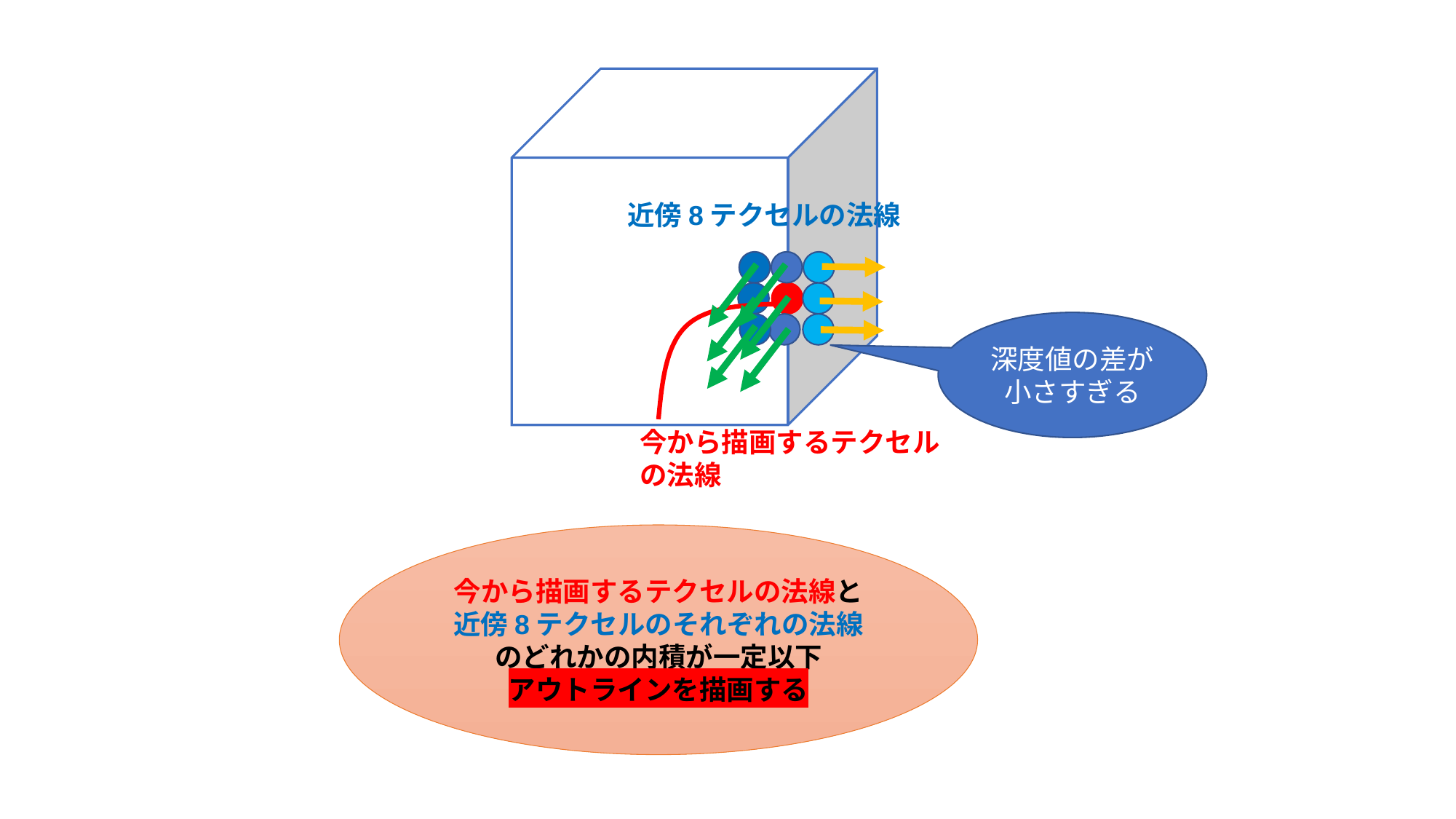

近傍8テクセルの法線

深度値の差が小さすぎる

今から描画するテクセルの法線
今から描画するテクセルの法線と近傍8テクセルのそれぞれの法線のどれかの内積が一定以下
アウトラインを描画する